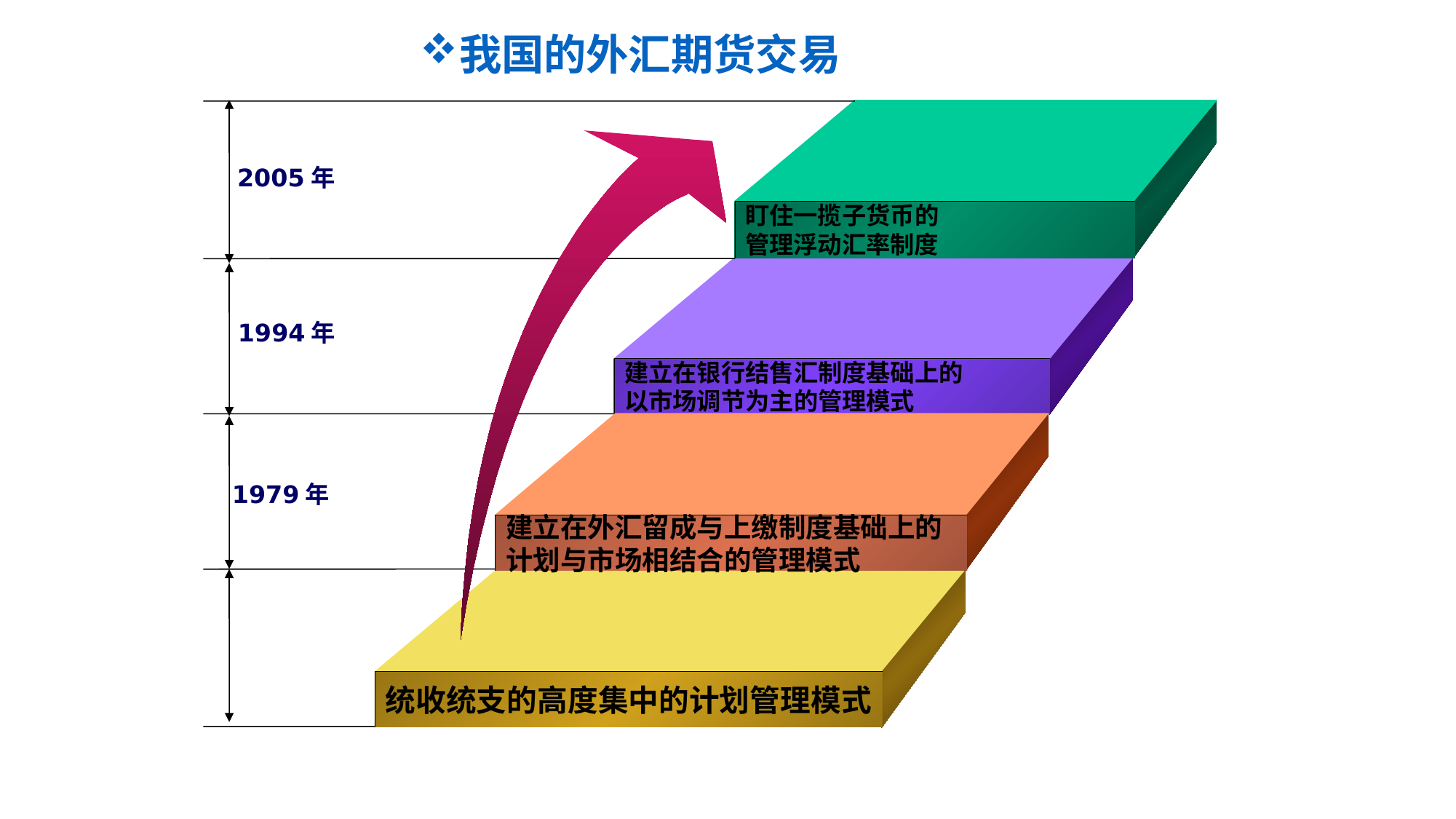

我国的外汇期货交易

2005年
盯住一揽子货币的
管理浮动汇率制度

1994年
建立在银行结售汇制度基础上的
以市场调节为主的管理模式

1979年
建立在外汇留成与上缴制度基础上的
计划与市场相结合的管理模式

统收统支的高度集中的计划管理模式